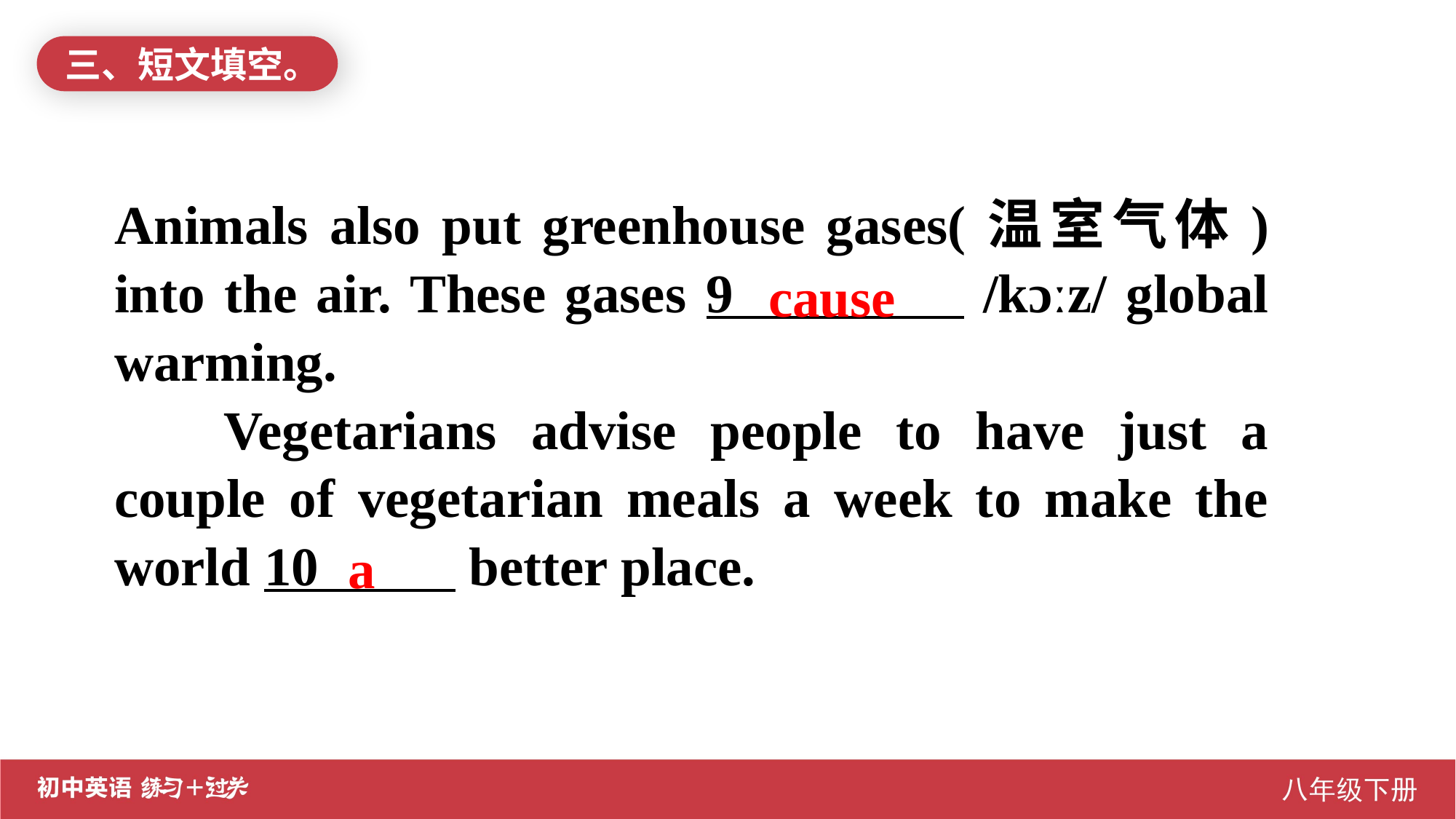

三、短文填空。
Animals also put greenhouse gases(温室气体) into the air. These gases 9             /kɔːz/ global warming.
	Vegetarians advise people to have just a couple of vegetarian meals a week to make the world 10           better place.
cause
a